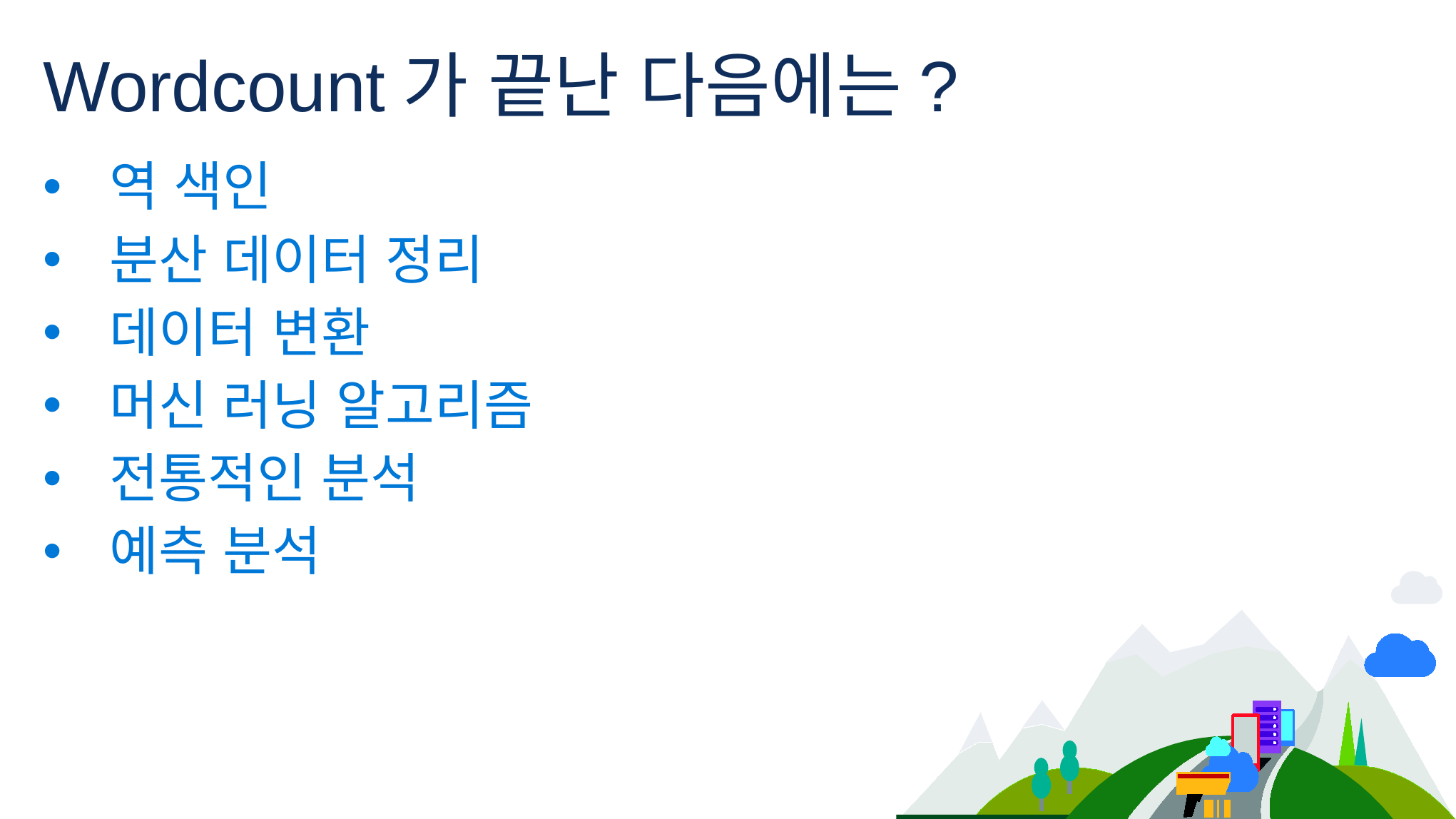

# Wordcount가 끝난 다음에는?
역 색인
분산 데이터 정리
데이터 변환
머신 러닝 알고리즘
전통적인 분석
예측 분석